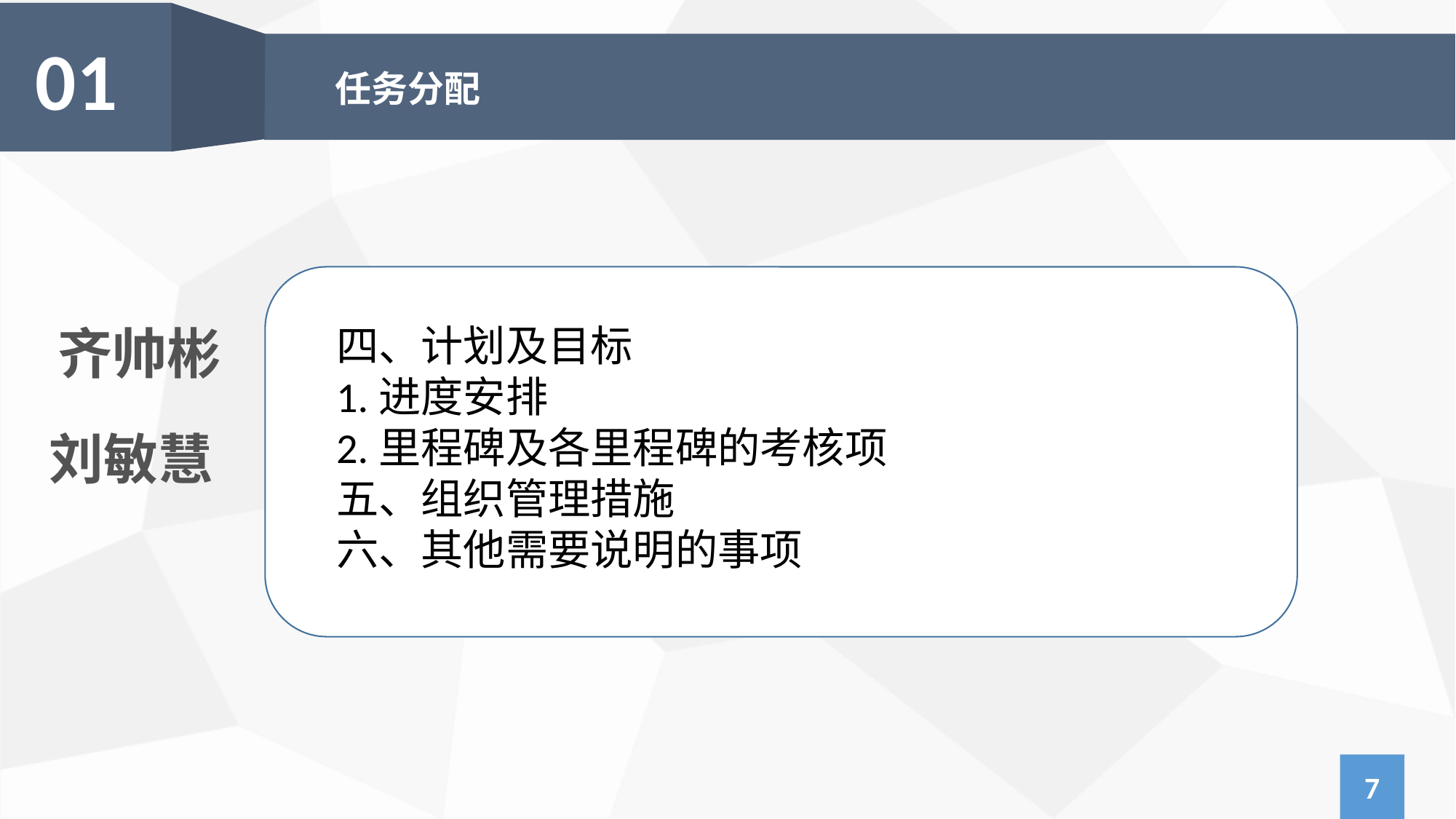

01

任务分配

齐帅彬
四、计划及目标
1.进度安排
2.里程碑及各里程碑的考核项
五、组织管理措施
六、其他需要说明的事项
刘敏慧
7